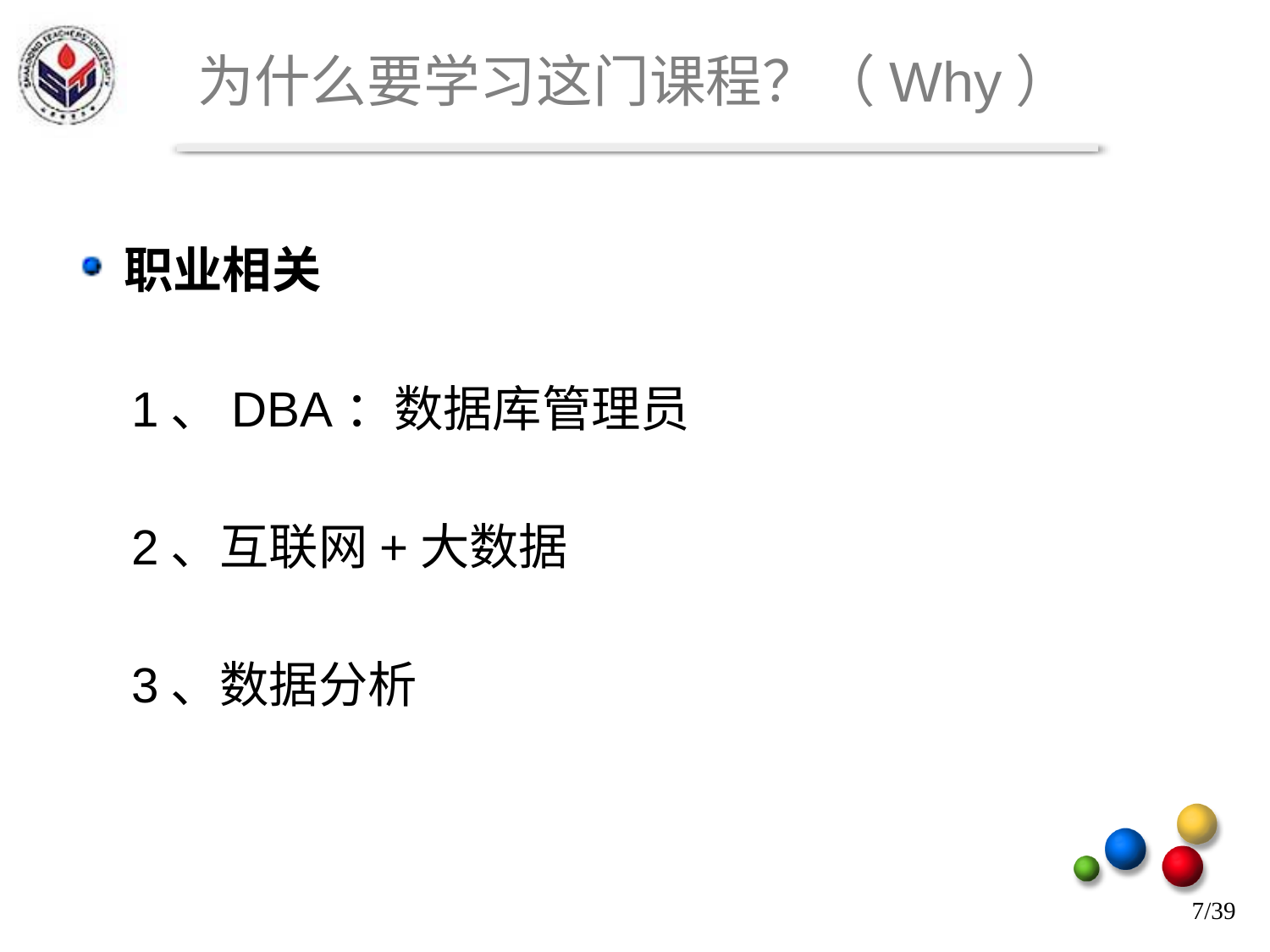

# 为什么要学习这门课程？（Why）
职业相关

    1、DBA：数据库管理员

    2、互联网+大数据

    3、数据分析

7/39